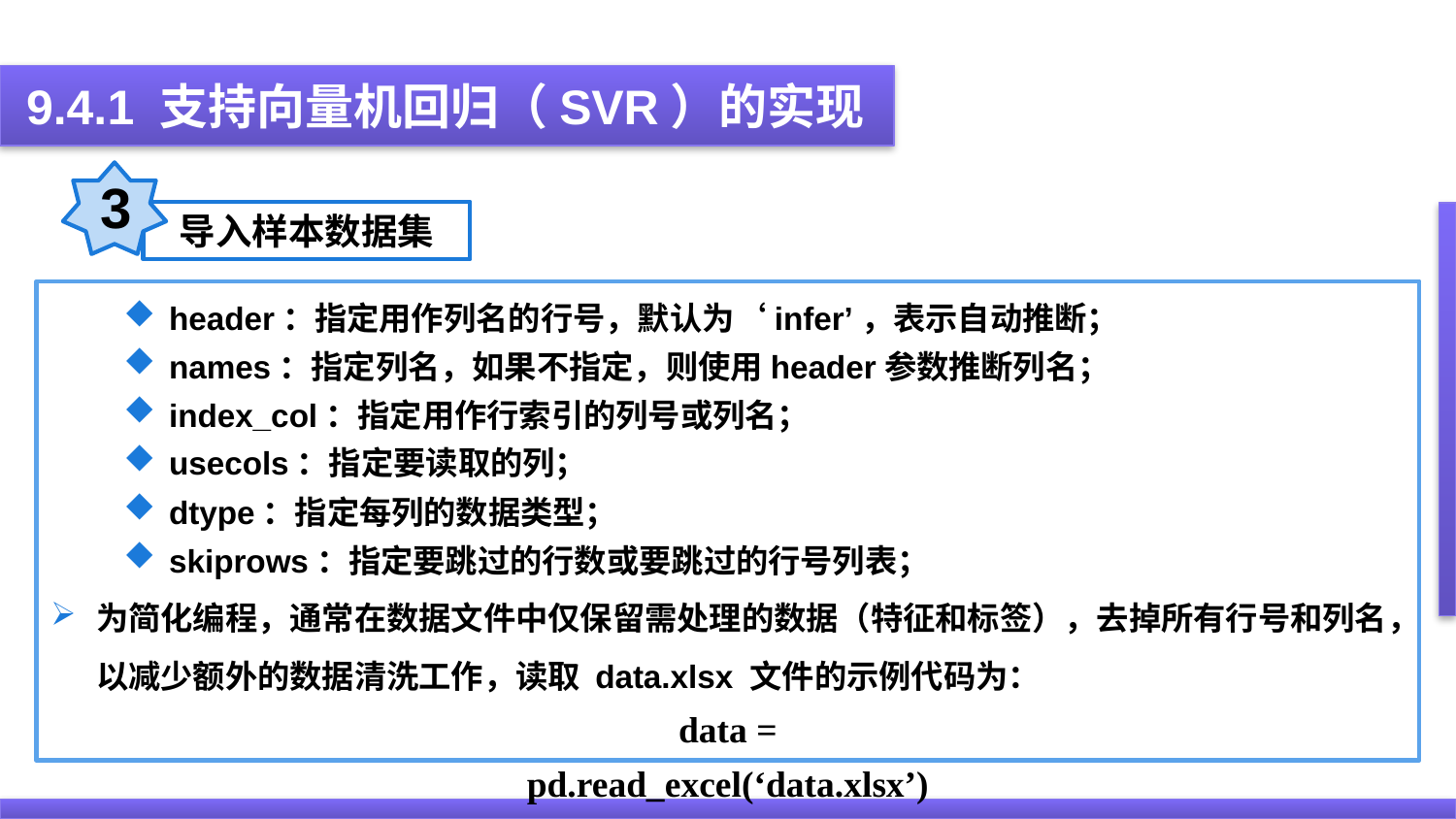

9.4.1 支持向量机回归（SVR）的实现
3
导入样本数据集
header：指定用作列名的行号，默认为‘infer’，表示自动推断；
names：指定列名，如果不指定，则使用header参数推断列名；
index_col：指定用作行索引的列号或列名；
usecols：指定要读取的列；
dtype：指定每列的数据类型；
skiprows：指定要跳过的行数或要跳过的行号列表；
为简化编程，通常在数据文件中仅保留需处理的数据（特征和标签），去掉所有行号和列名，以减少额外的数据清洗工作，读取 data.xlsx 文件的示例代码为：

data = pd.read_excel(‘data.xlsx’)